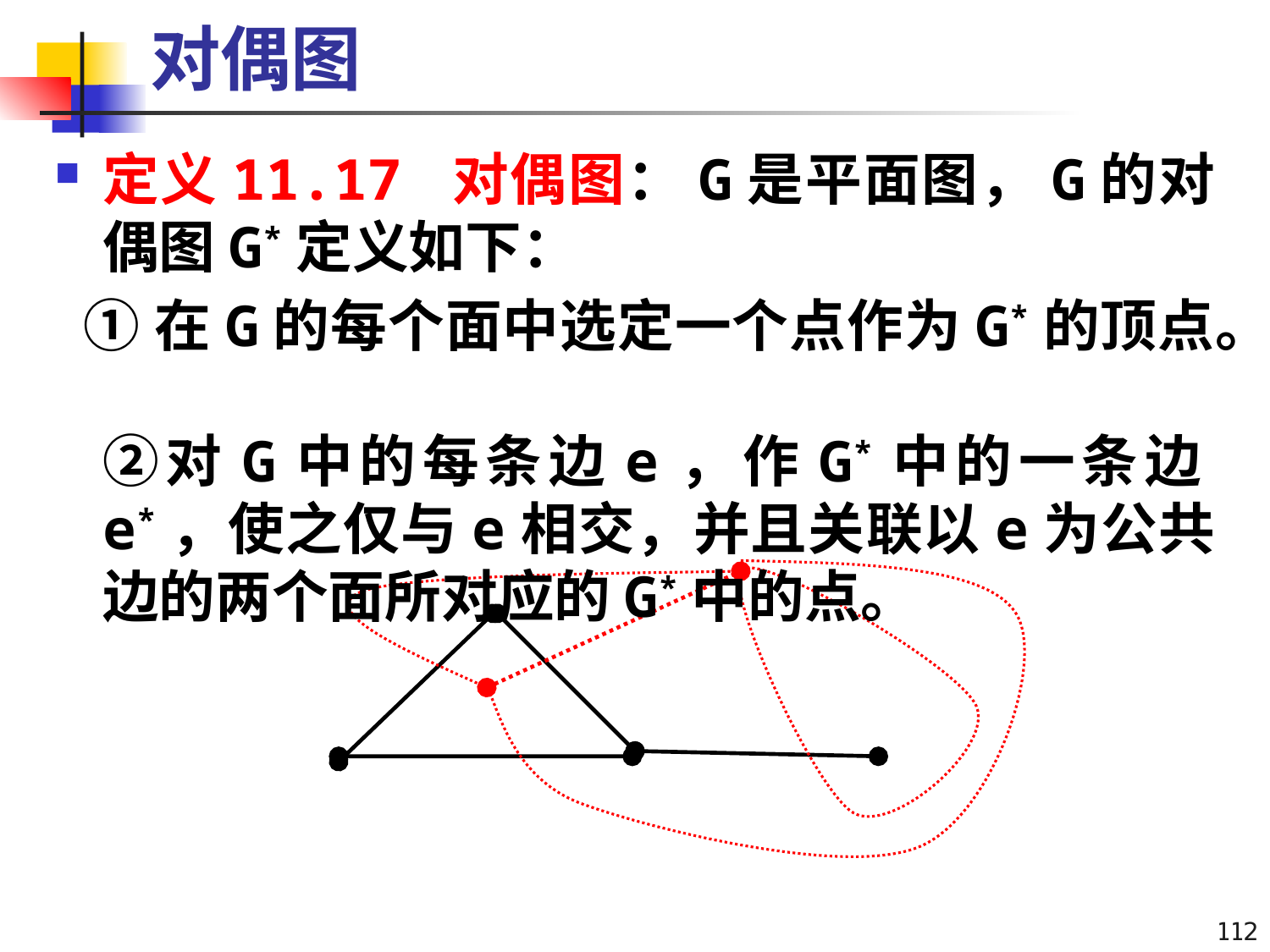

# 对偶图
定义11.17 对偶图：G是平面图，G的对偶图G*定义如下：
  ①在G的每个面中选定一个点作为G*的顶点。
②对G中的每条边e，作G*中的一条边e*，使之仅与e相交，并且关联以e为公共边的两个面所对应的G*中的点。

112